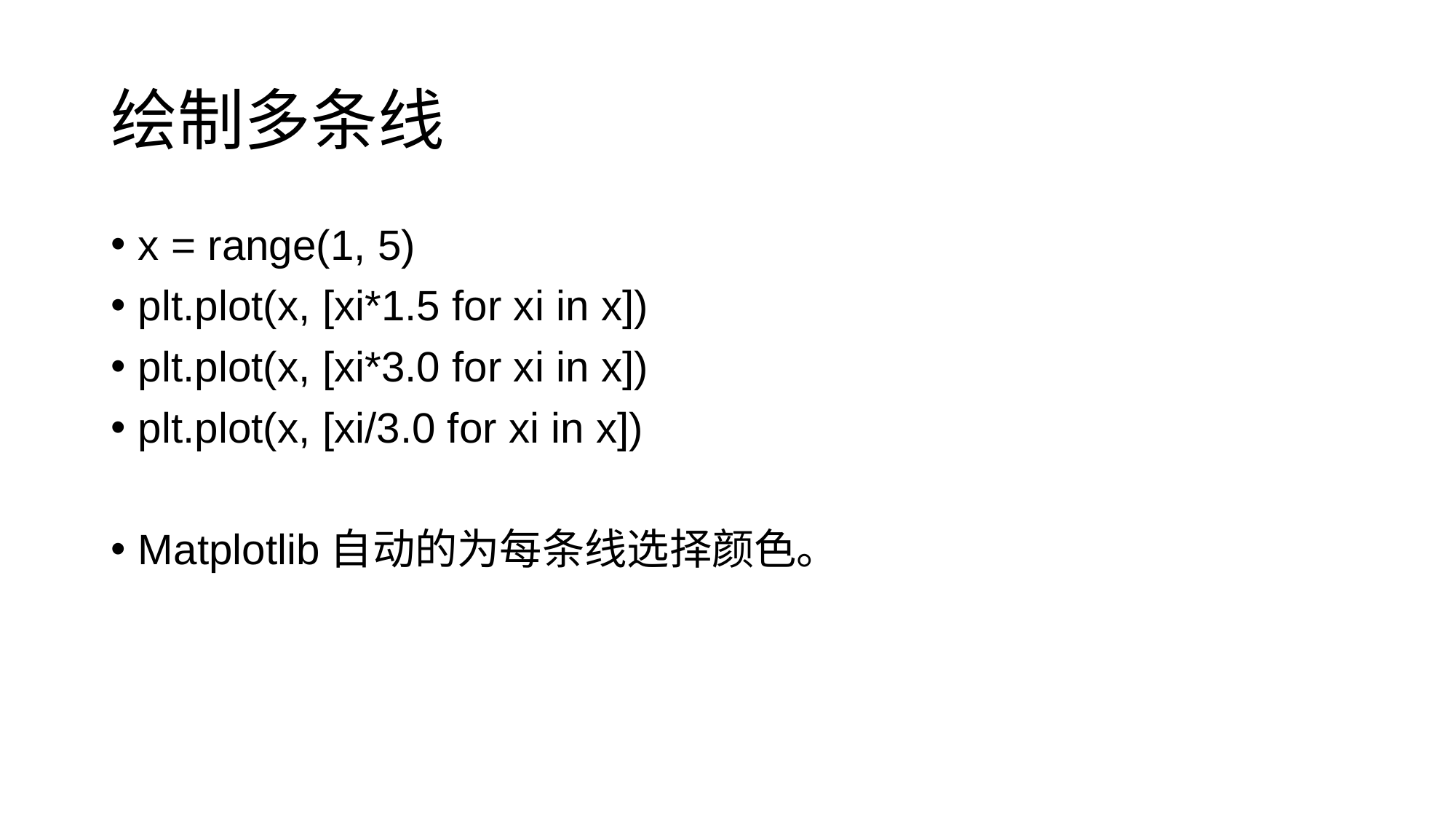

# 绘制多条线
x = range(1, 5)
plt.plot(x, [xi*1.5 for xi in x])
plt.plot(x, [xi*3.0 for xi in x])
plt.plot(x, [xi/3.0 for xi in x])

Matplotlib自动的为每条线选择颜色。